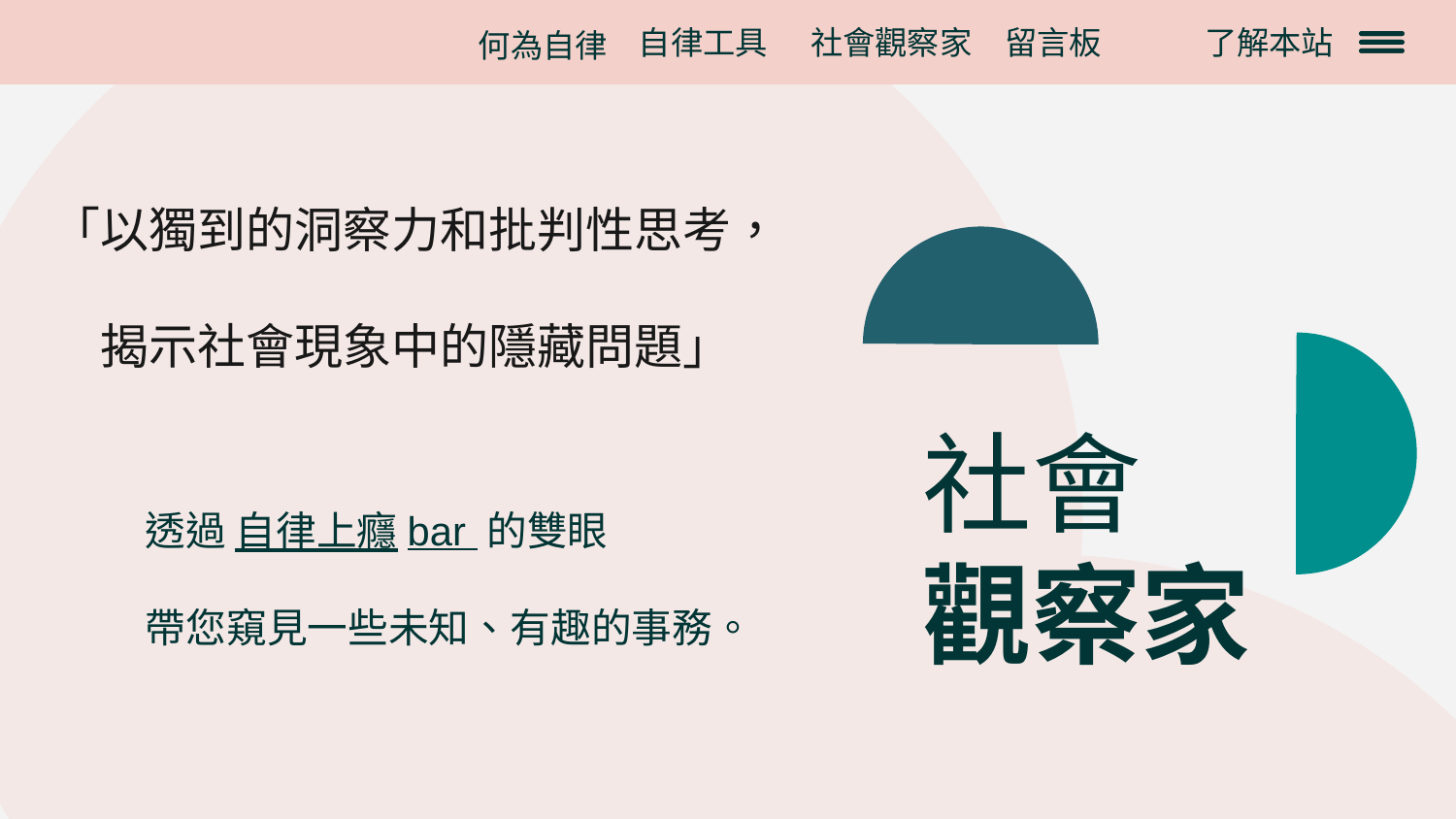

社會觀察家
留言板
自律工具
了解本站

何為自律
「以獨到的洞察力和批判性思考，
揭示社會現象中的隱藏問題」

社會
觀察家

透過 自律上癮bar 的雙眼
帶您窺見一些未知、有趣的事務。